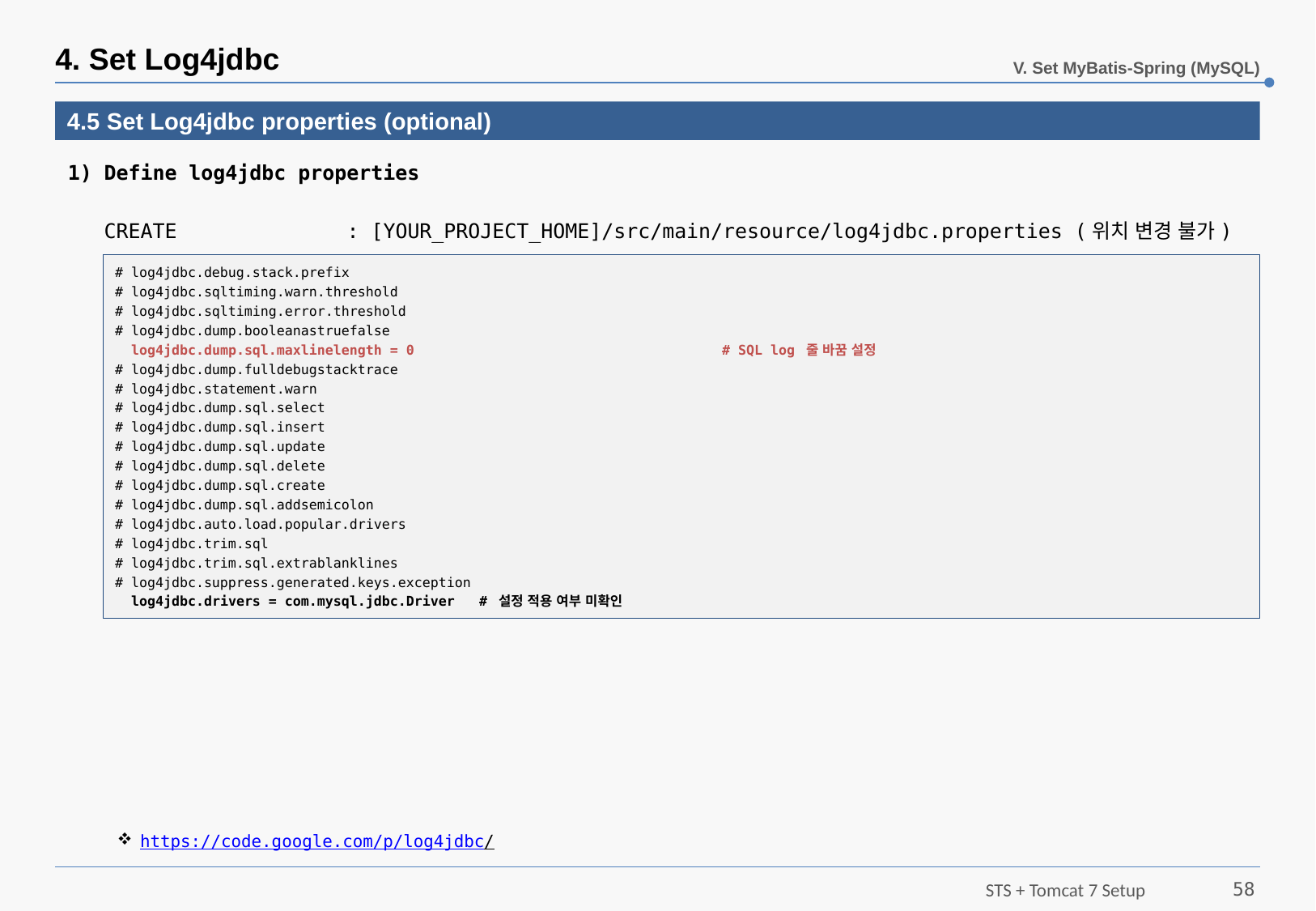

# 4. Set Log4jdbc
V. Set MyBatis-Spring (MySQL)
4.5 Set Log4jdbc properties (optional)
Define log4jdbc properties
CREATE		: [YOUR_PROJECT_HOME]/src/main/resource/log4jdbc.properties (위치 변경 불가)
# log4jdbc.debug.stack.prefix
# log4jdbc.sqltiming.warn.threshold
# log4jdbc.sqltiming.error.threshold
# log4jdbc.dump.booleanastruefalse
  log4jdbc.dump.sql.maxlinelength = 0 			# SQL log 줄 바꿈 설정
# log4jdbc.dump.fulldebugstacktrace
# log4jdbc.statement.warn
# log4jdbc.dump.sql.select
# log4jdbc.dump.sql.insert
# log4jdbc.dump.sql.update
# log4jdbc.dump.sql.delete
# log4jdbc.dump.sql.create
# log4jdbc.dump.sql.addsemicolon
# log4jdbc.auto.load.popular.drivers
# log4jdbc.trim.sql
# log4jdbc.trim.sql.extrablanklines
# log4jdbc.suppress.generated.keys.exception
  log4jdbc.drivers = com.mysql.jdbc.Driver	# 설정 적용 여부 미확인
https://code.google.com/p/log4jdbc/
58